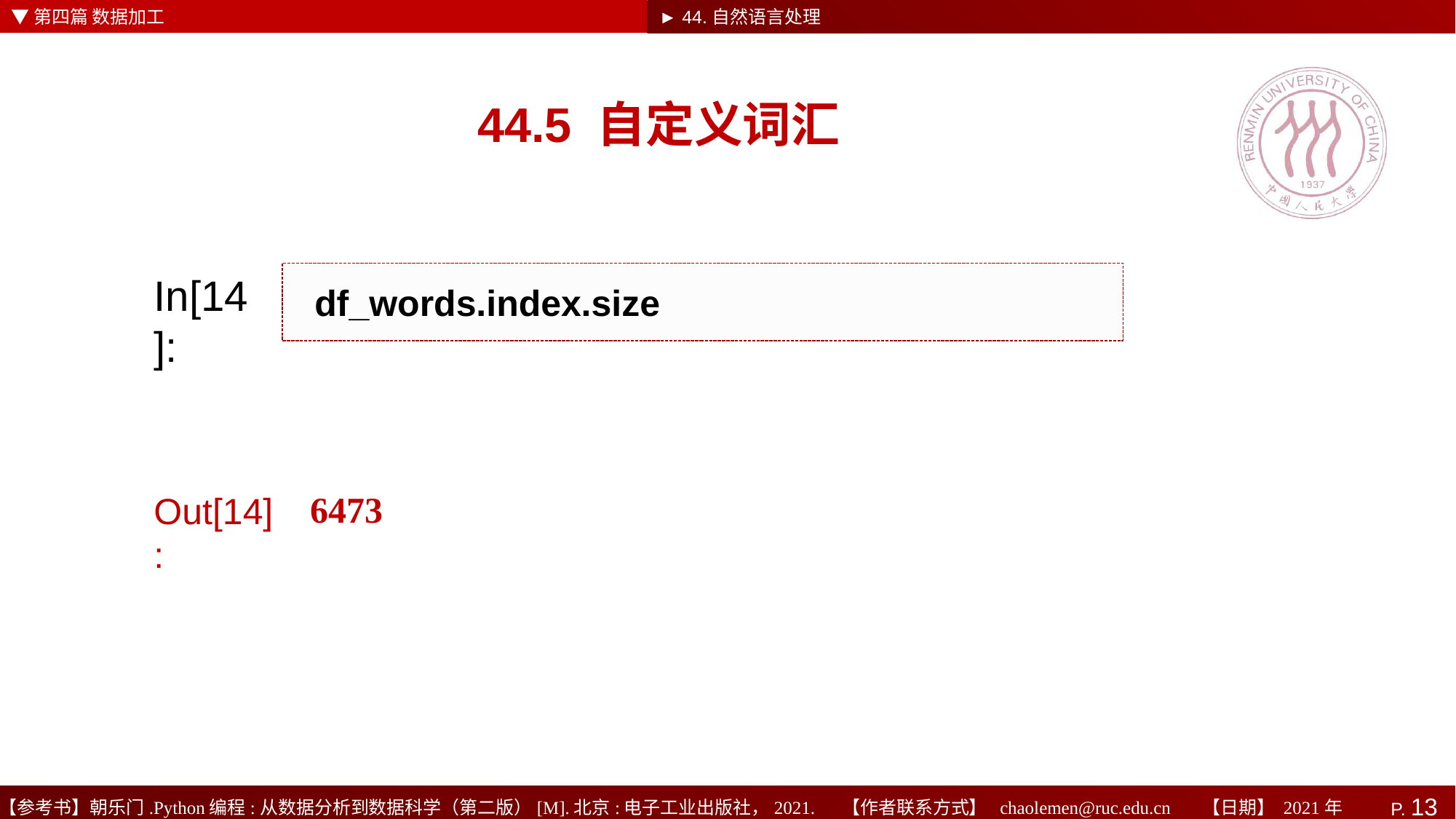

▼第四篇 数据加工
► 44.自然语言处理
# 44.5 自定义词汇
In[14]:
df_words.index.size
6473
Out[14]: